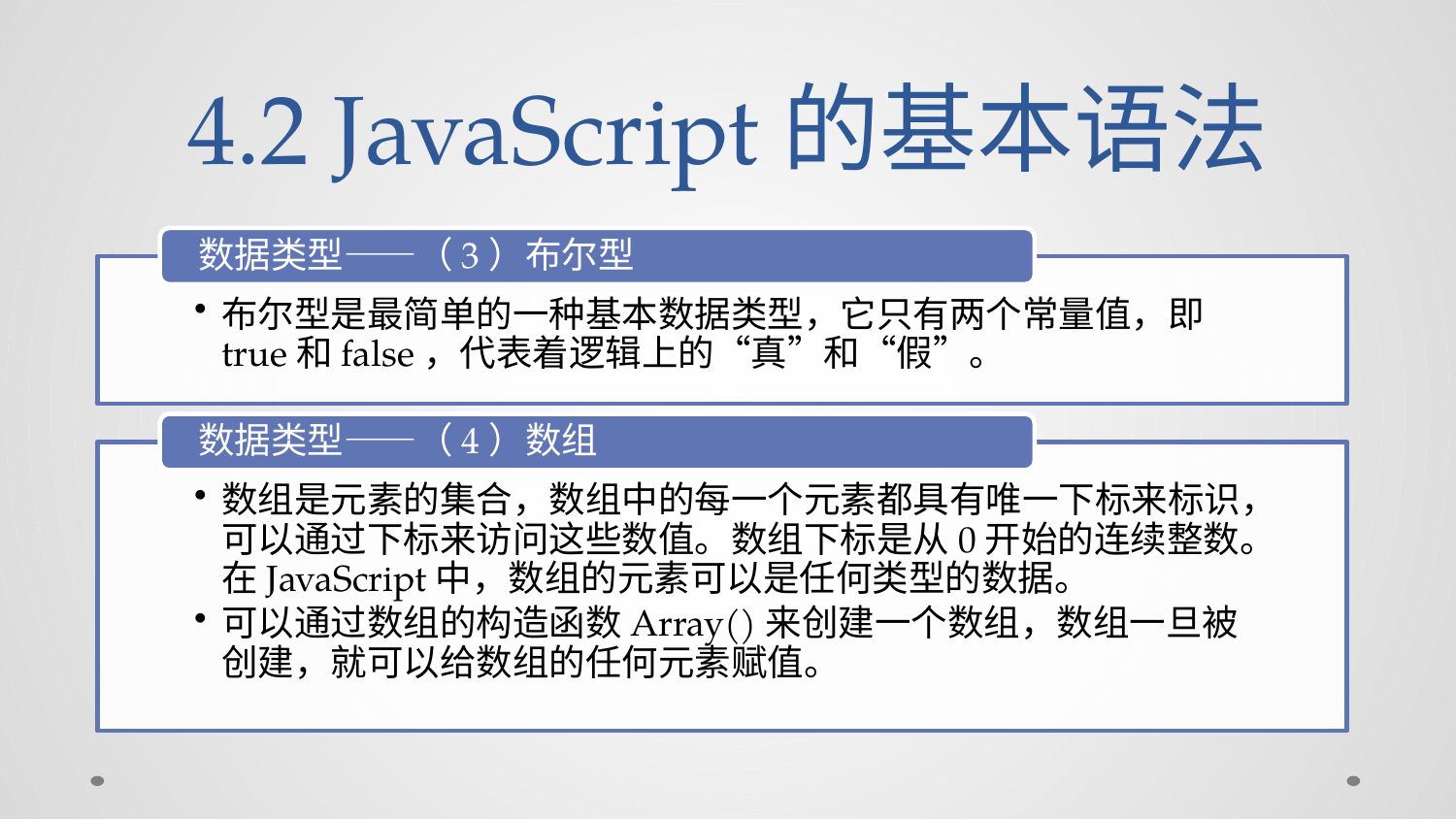

# 4.2 JavaScript的基本语法
布尔型是最简单的一种基本数据类型，它只有两个常量值，即true和false，代表着逻辑上的“真”和“假”。
数据类型——（3）布尔型
数组是元素的集合，数组中的每一个元素都具有唯一下标来标识，可以通过下标来访问这些数值。数组下标是从0开始的连续整数。在JavaScript中，数组的元素可以是任何类型的数据。
可以通过数组的构造函数Array()来创建一个数组，数组一旦被创建，就可以给数组的任何元素赋值。
数据类型——（4）数组